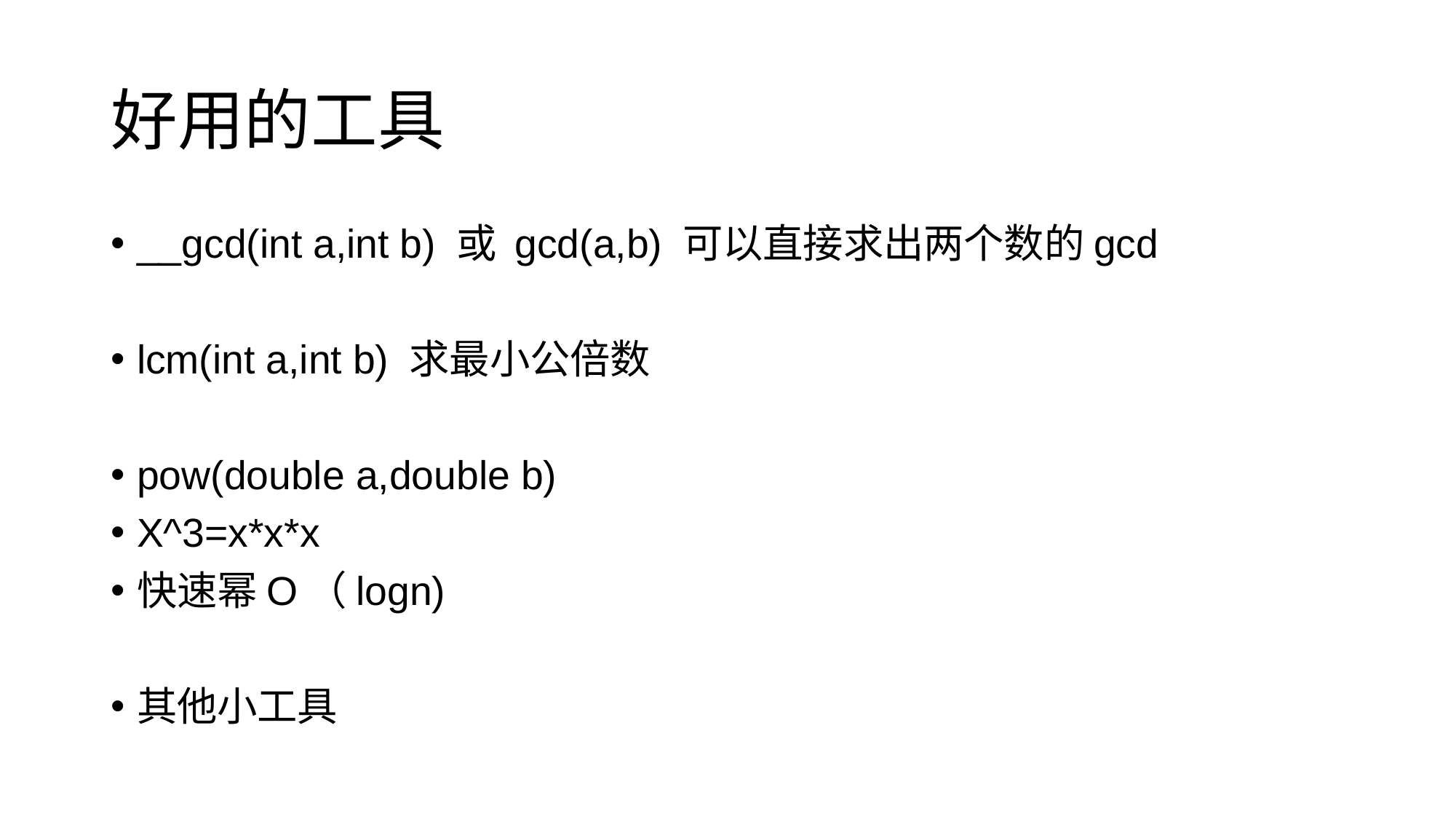

# 好用的工具
__gcd(int a,int b) 或 gcd(a,b) 可以直接求出两个数的gcd

lcm(int a,int b) 求最小公倍数

pow(double a,double b)
X^3=x*x*x
快速幂O（logn)

其他小工具